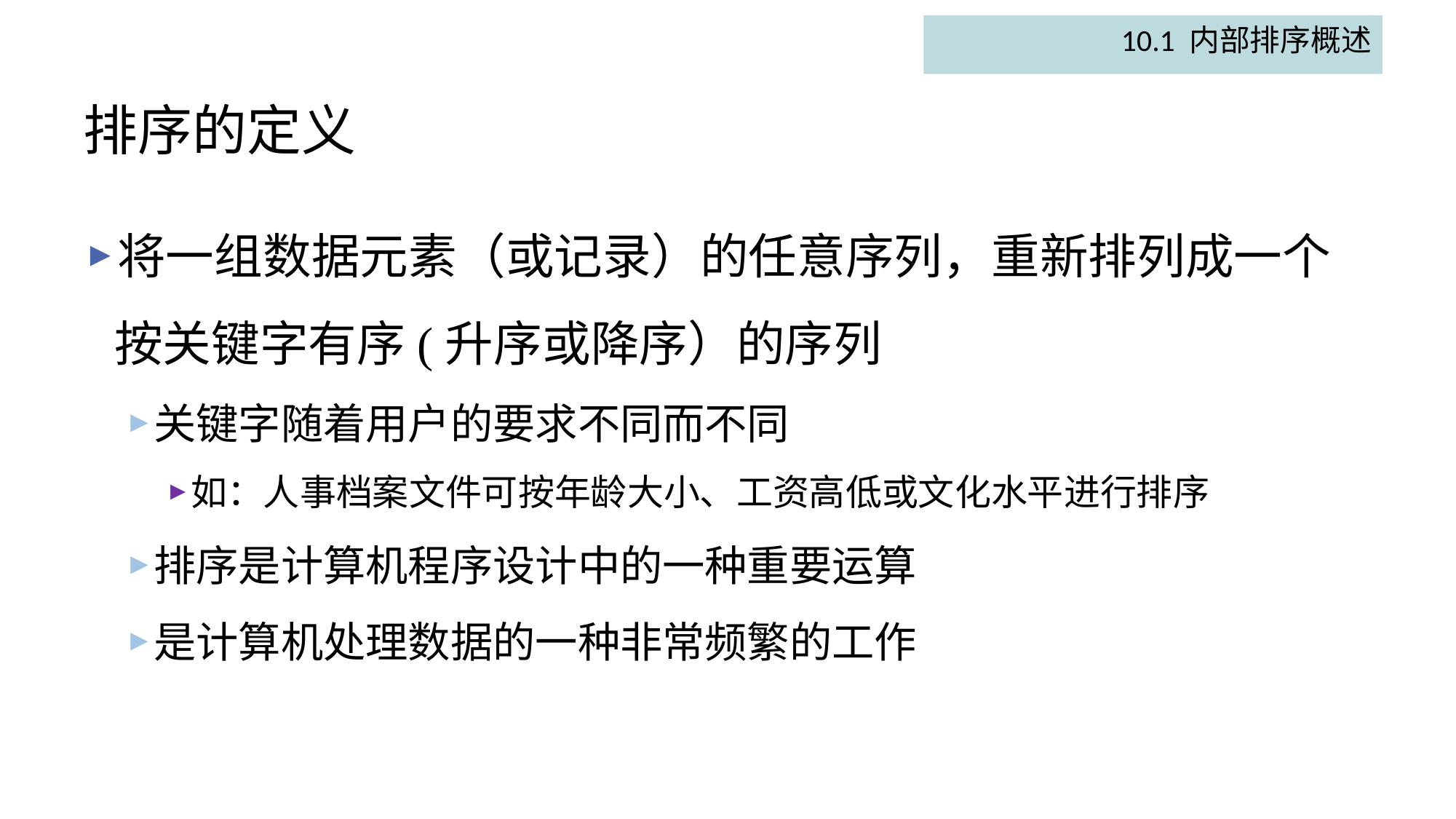

10.1 内部排序概述
# 排序的定义
将一组数据元素（或记录）的任意序列，重新排列成一个按关键字有序(升序或降序）的序列
关键字随着用户的要求不同而不同
如：人事档案文件可按年龄大小、工资高低或文化水平进行排序
排序是计算机程序设计中的一种重要运算
是计算机处理数据的一种非常频繁的工作